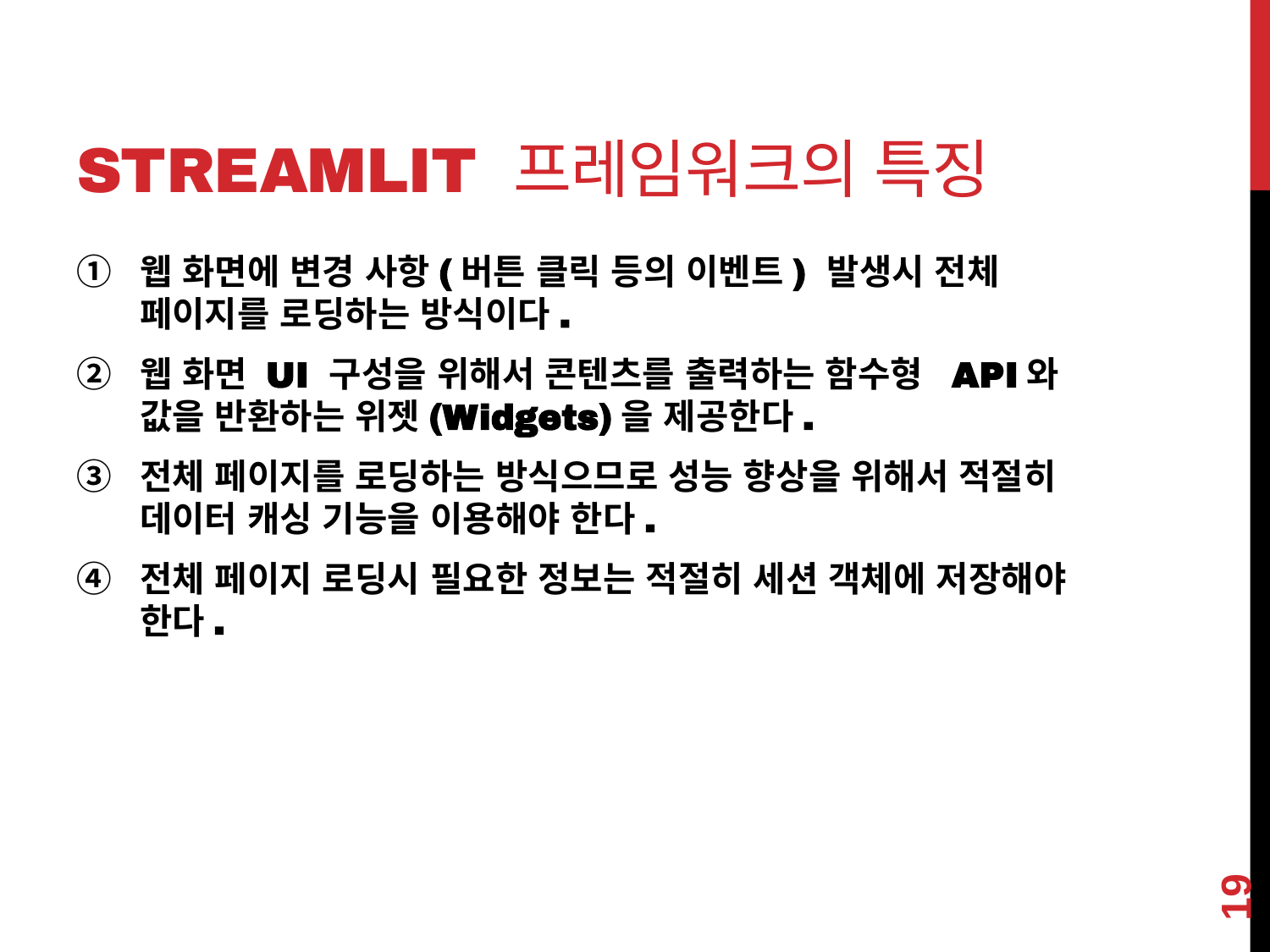

# STREAMLIT 프레임워크의 특징
웹 화면에 변경 사항(버튼 클릭 등의 이벤트) 발생시 전체 페이지를 로딩하는 방식이다.
웹 화면 UI 구성을 위해서 콘텐츠를 출력하는 함수형  API와 값을 반환하는 위젯(Widgets)을 제공한다.
전체 페이지를 로딩하는 방식으므로 성능 향상을 위해서 적절히 데이터 캐싱 기능을 이용해야 한다.
전체 페이지 로딩시 필요한 정보는 적절히 세션 객체에 저장해야 한다.
19